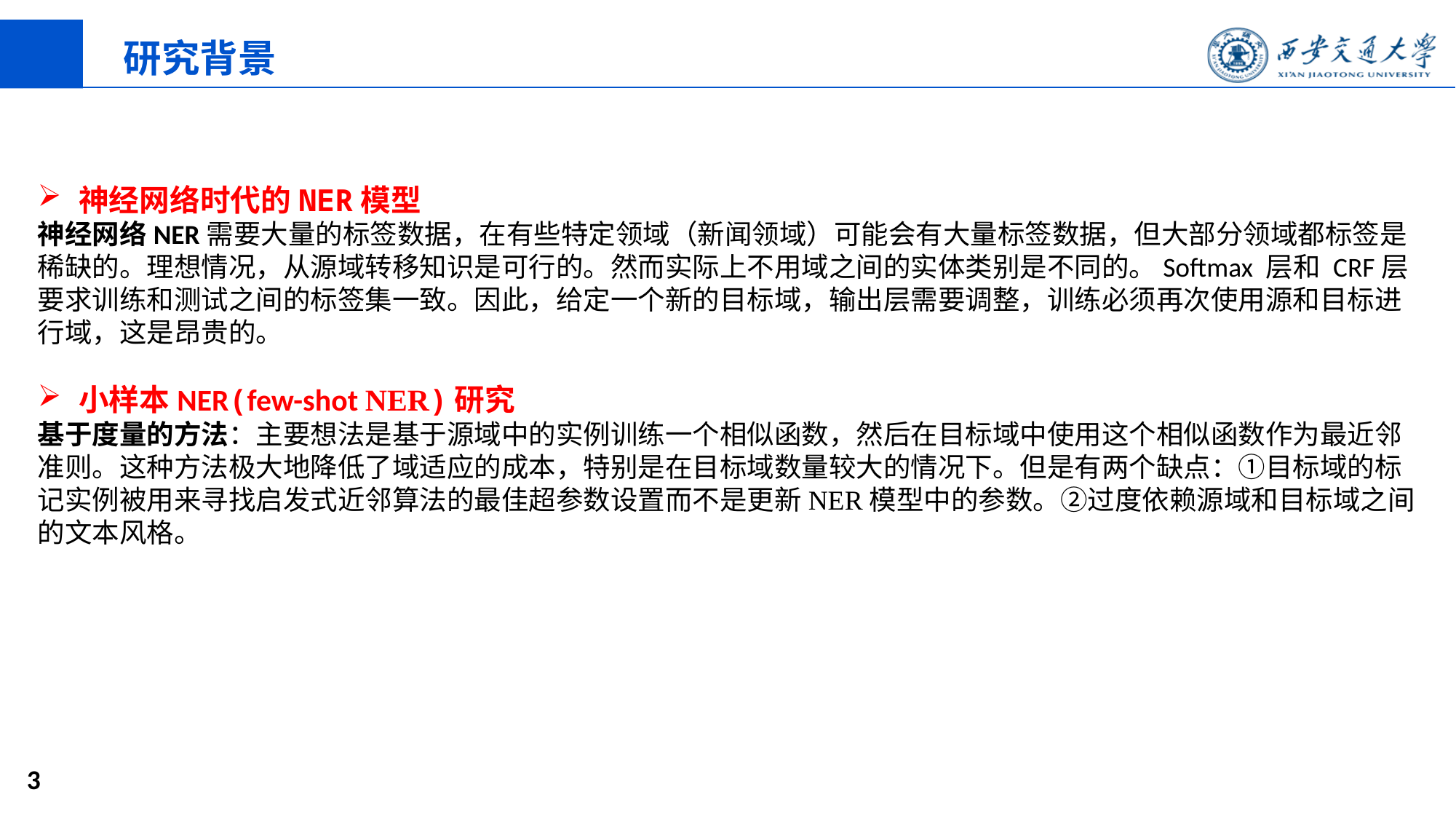

研究背景

神经网络时代的NER模型
神经网络NER需要大量的标签数据，在有些特定领域（新闻领域）可能会有大量标签数据，但大部分领域都标签是稀缺的。理想情况，从源域转移知识是可行的。然而实际上不用域之间的实体类别是不同的。Softmax 层和 CRF层要求训练和测试之间的标签集一致。因此，给定一个新的目标域，输出层需要调整，训练必须再次使用源和目标进行域，这是昂贵的。

小样本NER(few-shot NER)研究
基于度量的方法：主要想法是基于源域中的实例训练一个相似函数，然后在目标域中使用这个相似函数作为最近邻准则。这种方法极大地降低了域适应的成本，特别是在目标域数量较大的情况下。但是有两个缺点：①目标域的标记实例被用来寻找启发式近邻算法的最佳超参数设置而不是更新NER模型中的参数。②过度依赖源域和目标域之间的文本风格。

3